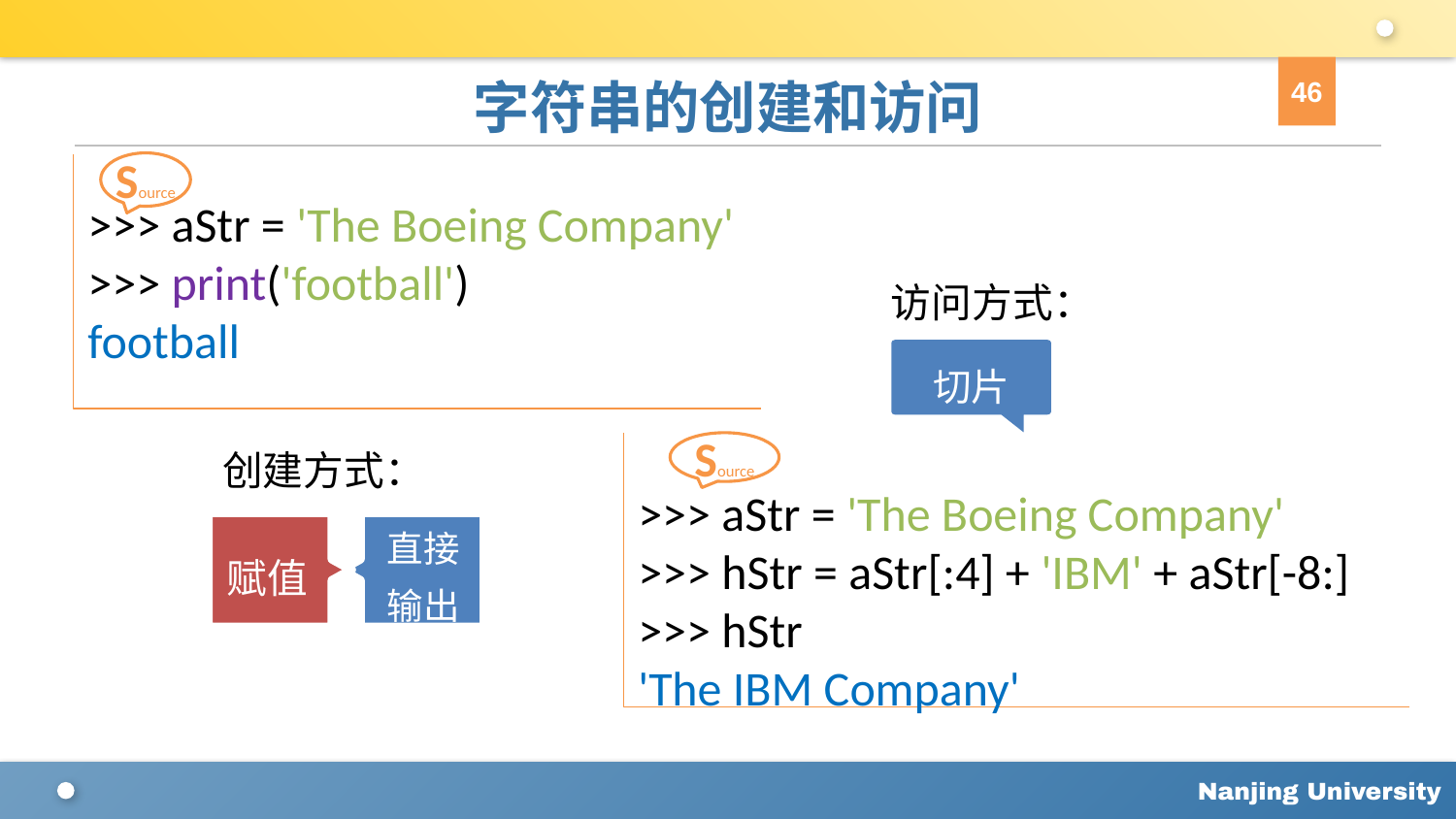

46
# 字符串的创建和访问
Source
>>> aStr = 'The Boeing Company'
>>> print('football')
football
访问方式：
切片

>>> aStr = 'The Boeing Company'
>>> hStr = aStr[:4] + 'IBM' + aStr[-8:]
>>> hStr
'The IBM Company'
Source
创建方式：
赋值
直接
输出